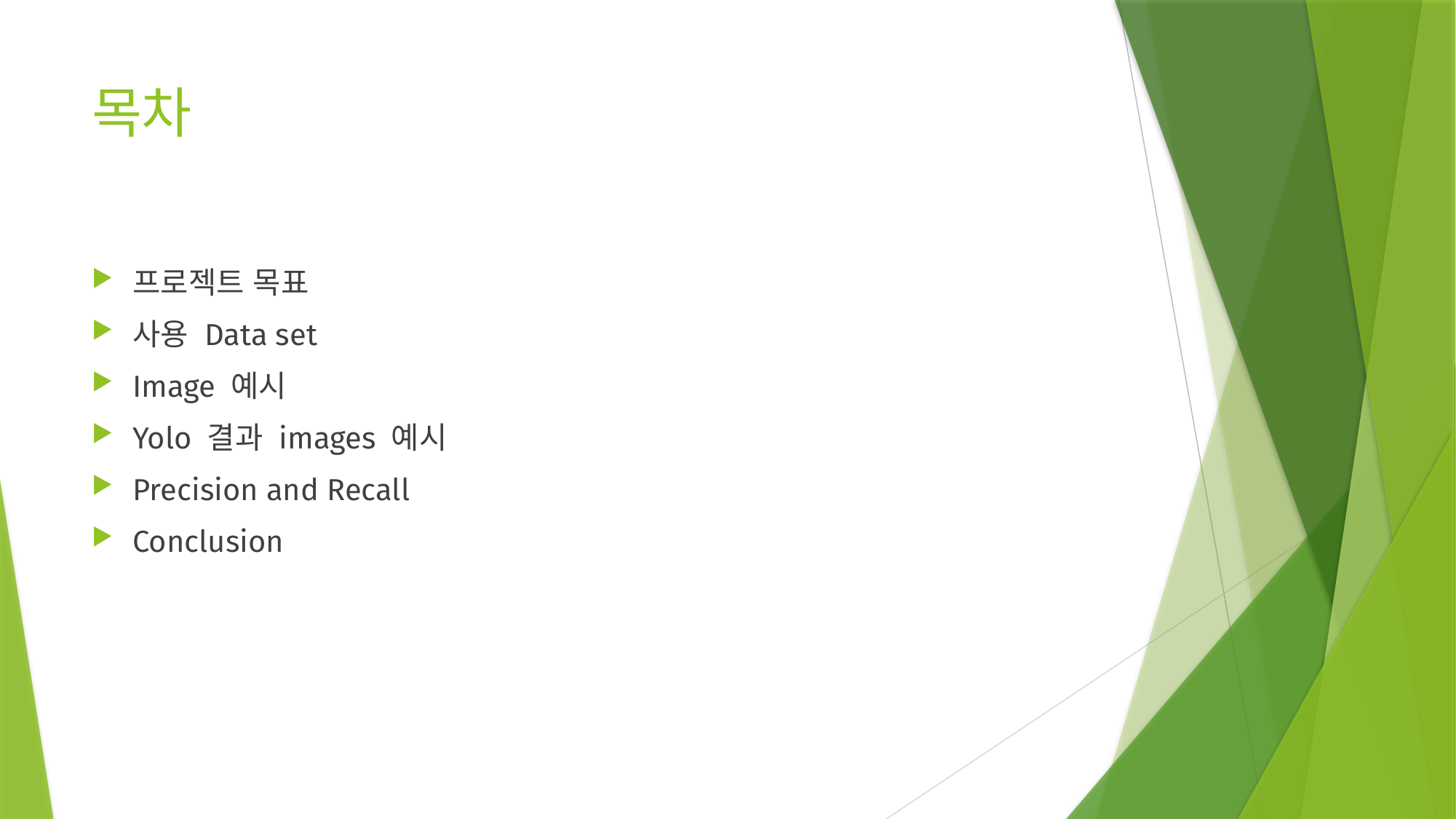

# 목차
프로젝트 목표
사용 Data set
Image 예시
Yolo 결과 images 예시
Precision and Recall
Conclusion